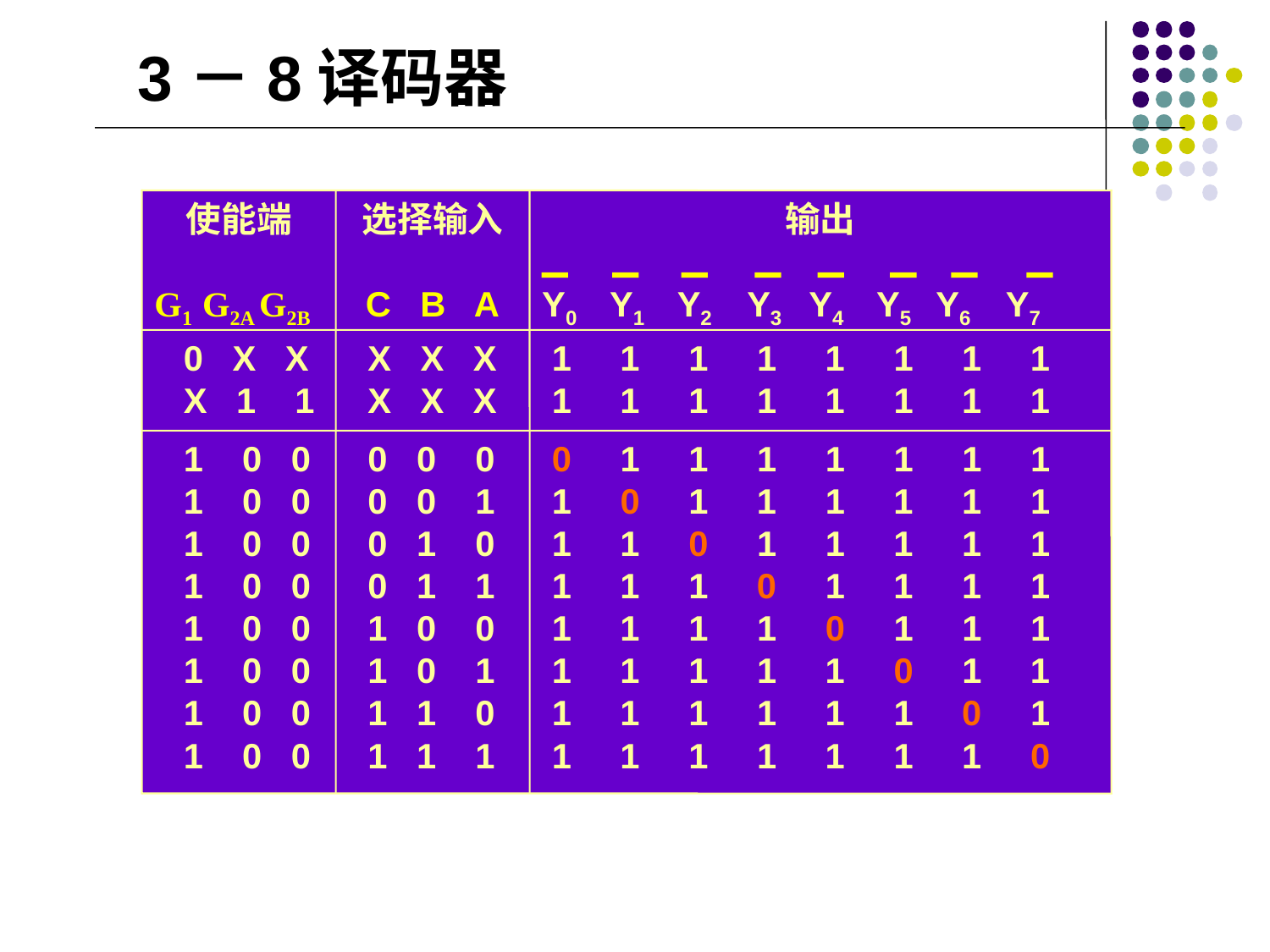

3－8译码器

使能端

G1  G2A G2B

选择输入

C   B   A

输出

Y0     Y1     Y2    Y3    Y4     Y5   Y6    Y7

   0   X   X
   X   1    1

  X   X   X
  X   X   X
 1     1     1     1     1     1     1     1
 1     1     1     1     1     1     1     1
   1    0   0
   1    0   0
   1    0   0
   1    0   0
   1    0   0
   1    0   0
   1    0   0
   1    0   0

  0   0    0
  0   0    1
  0   1    0
  0   1    1
  1   0    0
  1   0    1
  1   1    0
  1   1    1
 0     1     1     1     1     1     1     1
 1     0     1     1     1     1     1     1
 1     1     0     1     1     1     1     1
 1     1     1     0     1     1     1     1
 1     1     1     1     0     1     1     1
 1     1     1     1     1     0     1     1
 1     1     1     1     1     1     0     1
 1     1     1     1     1     1     1     0